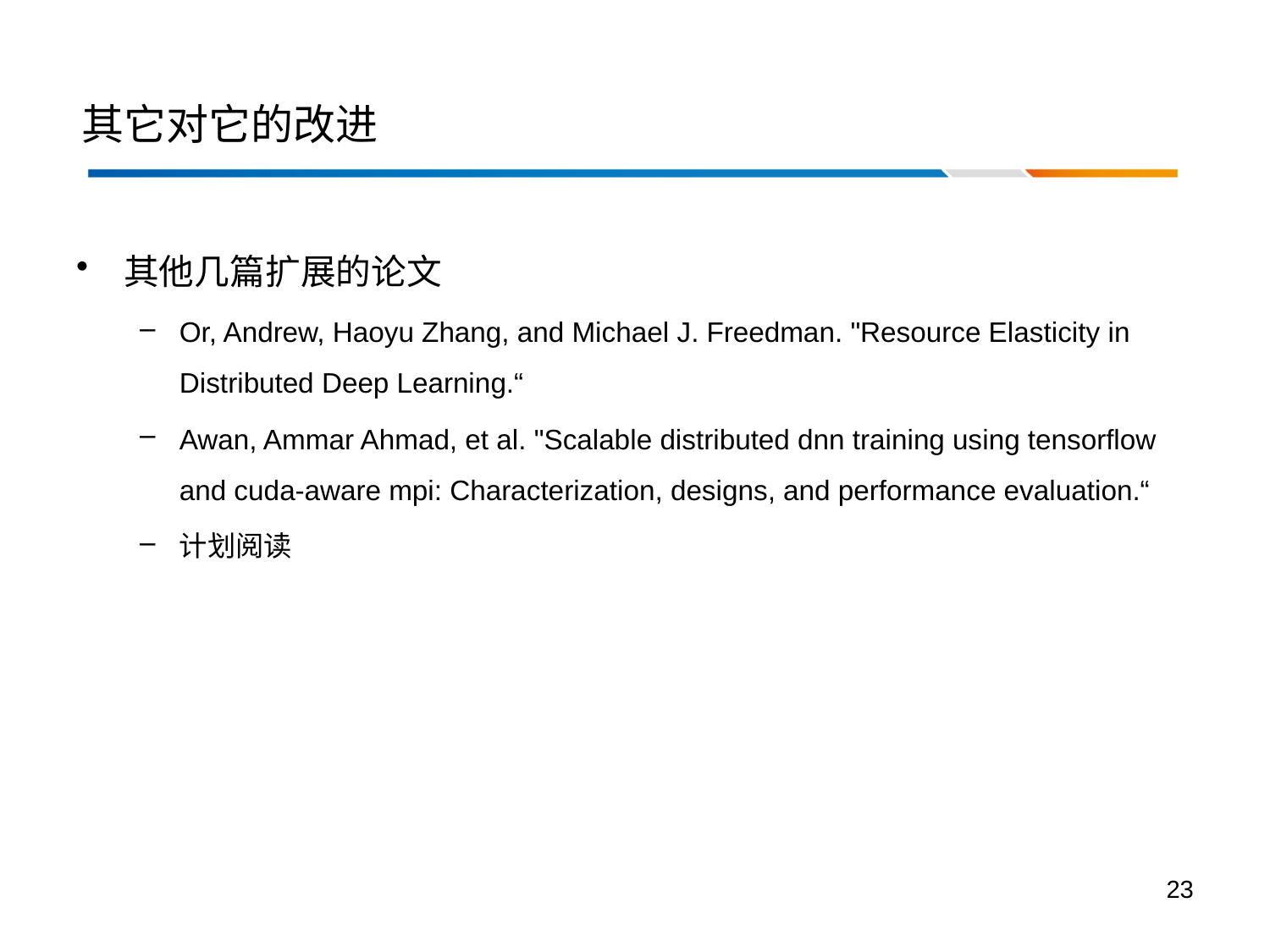

# 其它对它的改进
其他几篇扩展的论文
Or, Andrew, Haoyu Zhang, and Michael J. Freedman. "Resource Elasticity in Distributed Deep Learning.“
Awan, Ammar Ahmad, et al. "Scalable distributed dnn training using tensorflow and cuda-aware mpi: Characterization, designs, and performance evaluation.“
计划阅读
23